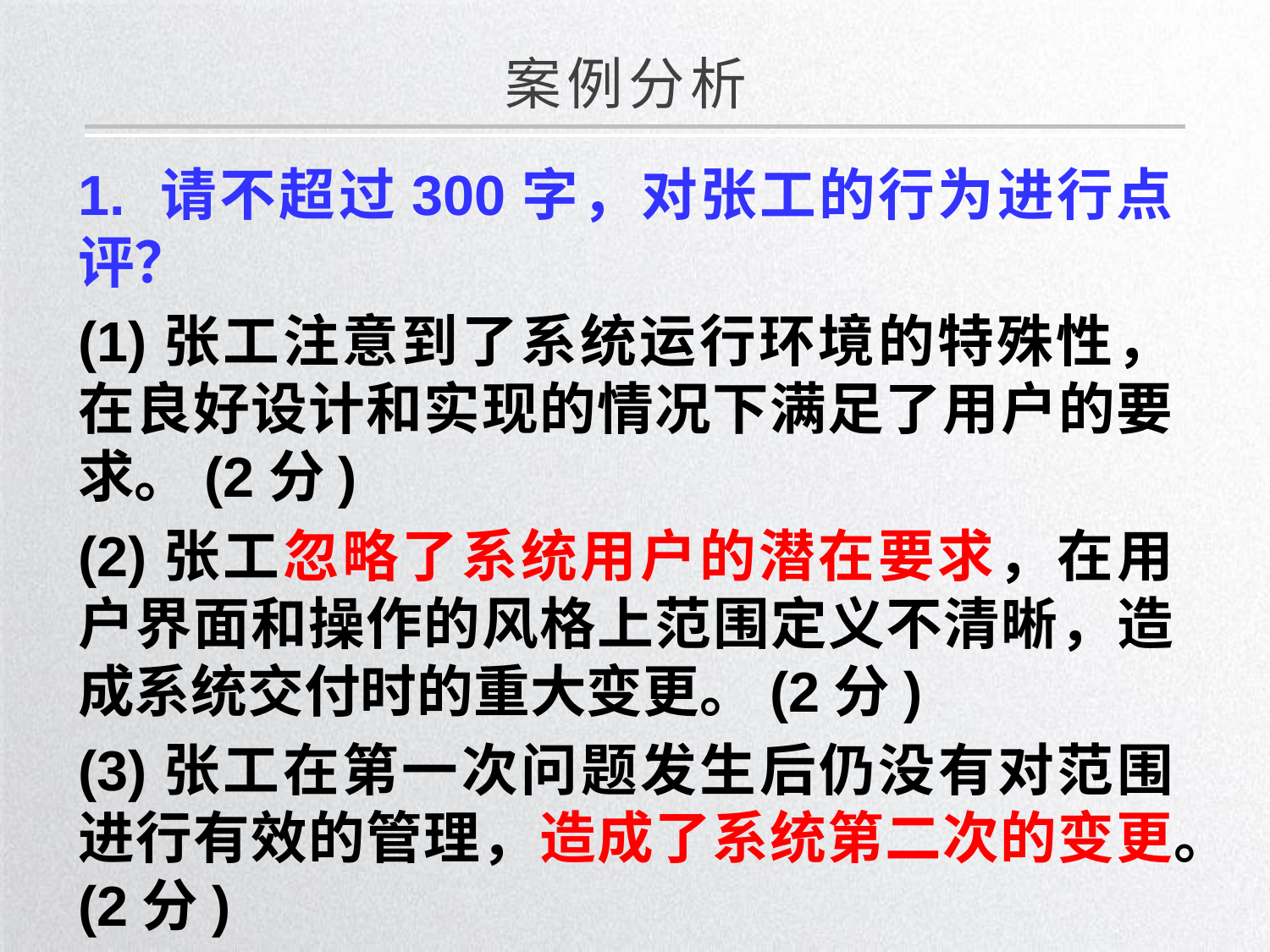

案例分析
1. 请不超过300字，对张工的行为进行点评？
(1)张工注意到了系统运行环境的特殊性，在良好设计和实现的情况下满足了用户的要求。(2分)
(2)张工忽略了系统用户的潜在要求，在用户界面和操作的风格上范围定义不清晰，造成系统交付时的重大变更。(2分)
(3)张工在第一次问题发生后仍没有对范围进行有效的管理，造成了系统第二次的变更。(2分)